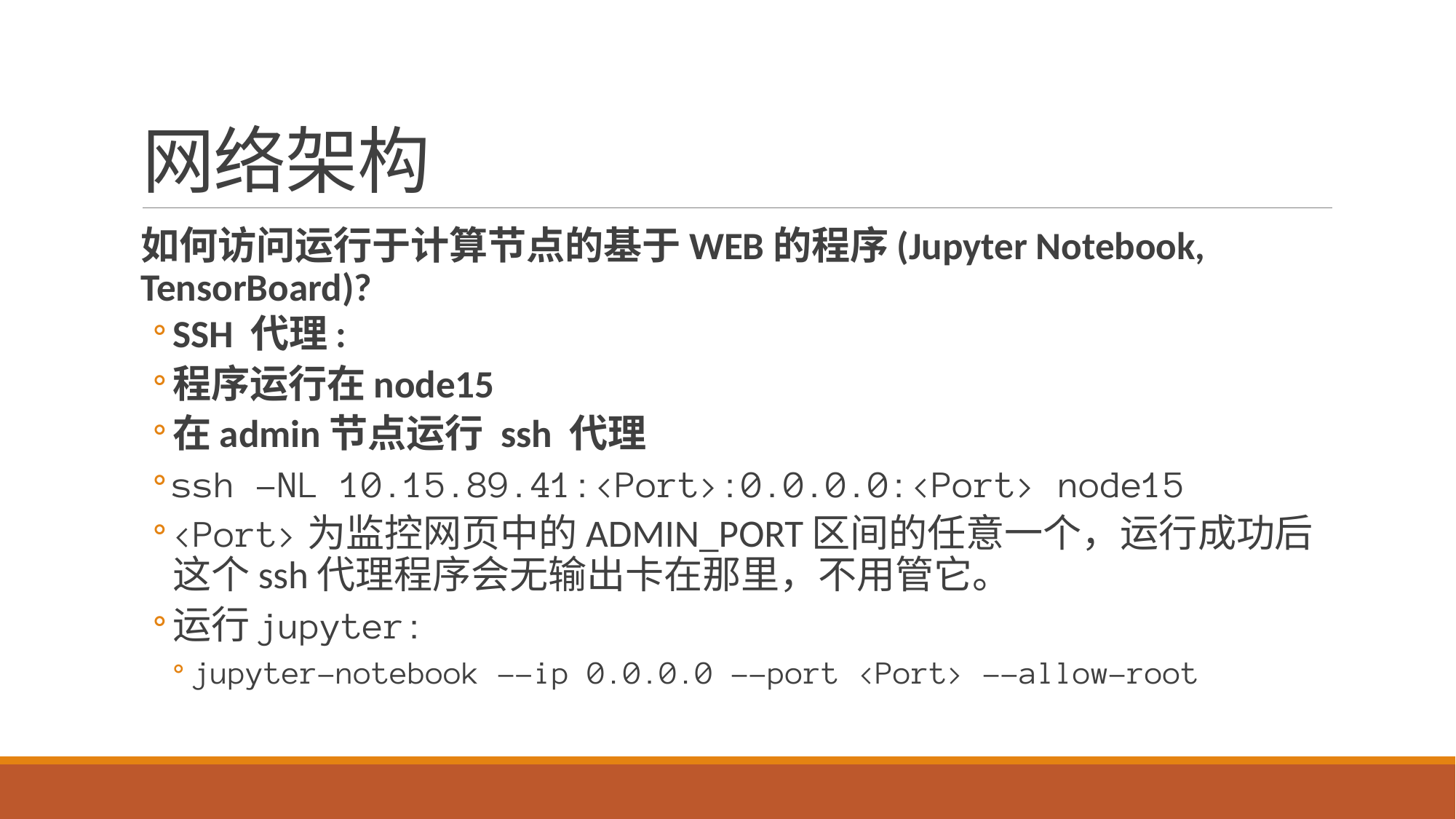

# 网络架构
如何访问运行于计算节点的基于WEB的程序(Jupyter Notebook, TensorBoard)?
SSH 代理:
程序运行在node15
在admin节点运行 ssh 代理
ssh -NL 10.15.89.41:<Port>:0.0.0.0:<Port> node15
<Port>为监控网页中的ADMIN_PORT区间的任意一个，运行成功后这个ssh代理程序会无输出卡在那里，不用管它。
运行jupyter:
jupyter-notebook --ip 0.0.0.0 --port <Port> --allow-root